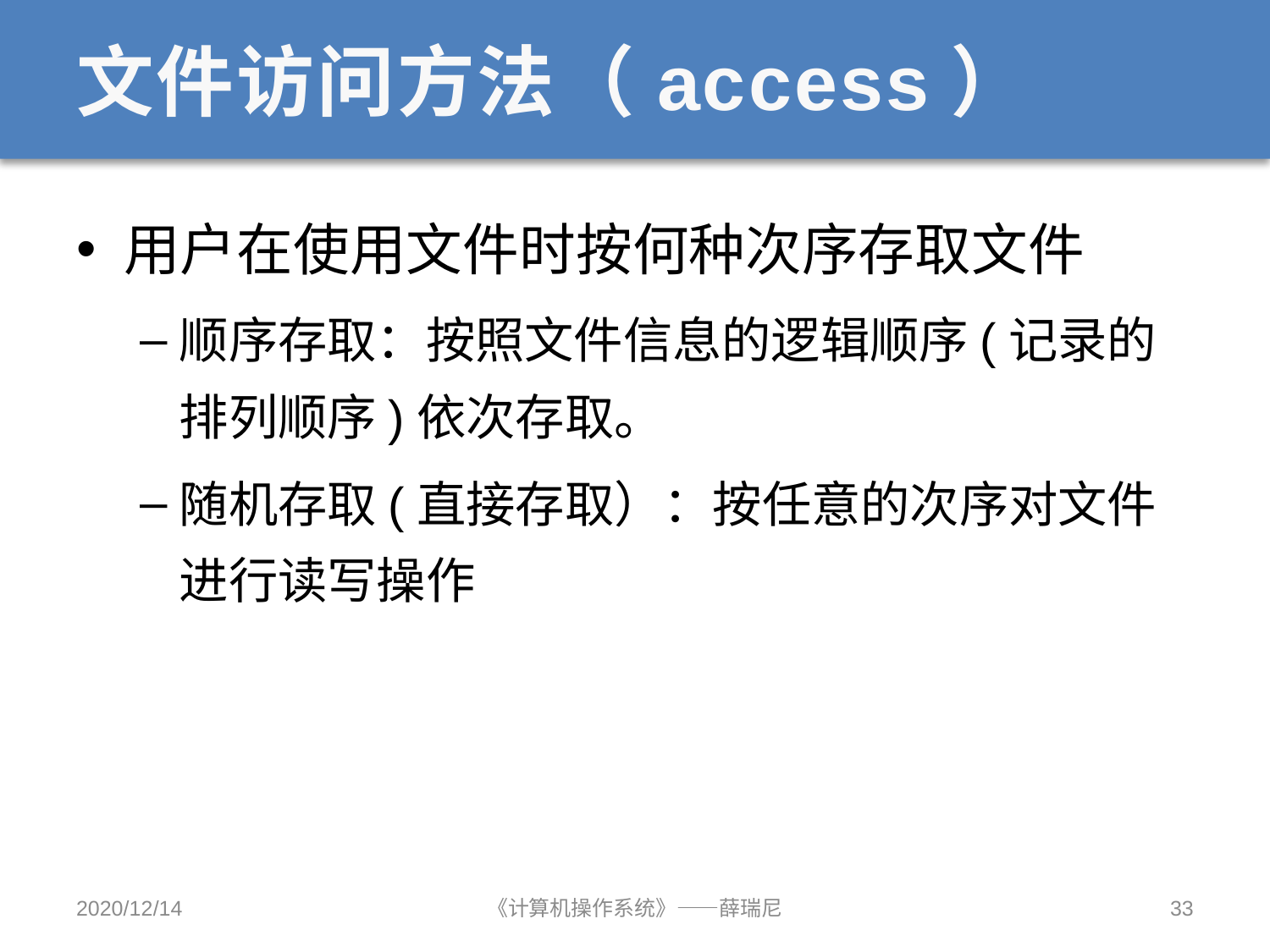

# 文件访问方法（access）
用户在使用文件时按何种次序存取文件
顺序存取：按照文件信息的逻辑顺序(记录的排列顺序)依次存取。
随机存取(直接存取）：按任意的次序对文件进行读写操作
2020/12/14
《计算机操作系统》——薛瑞尼
33